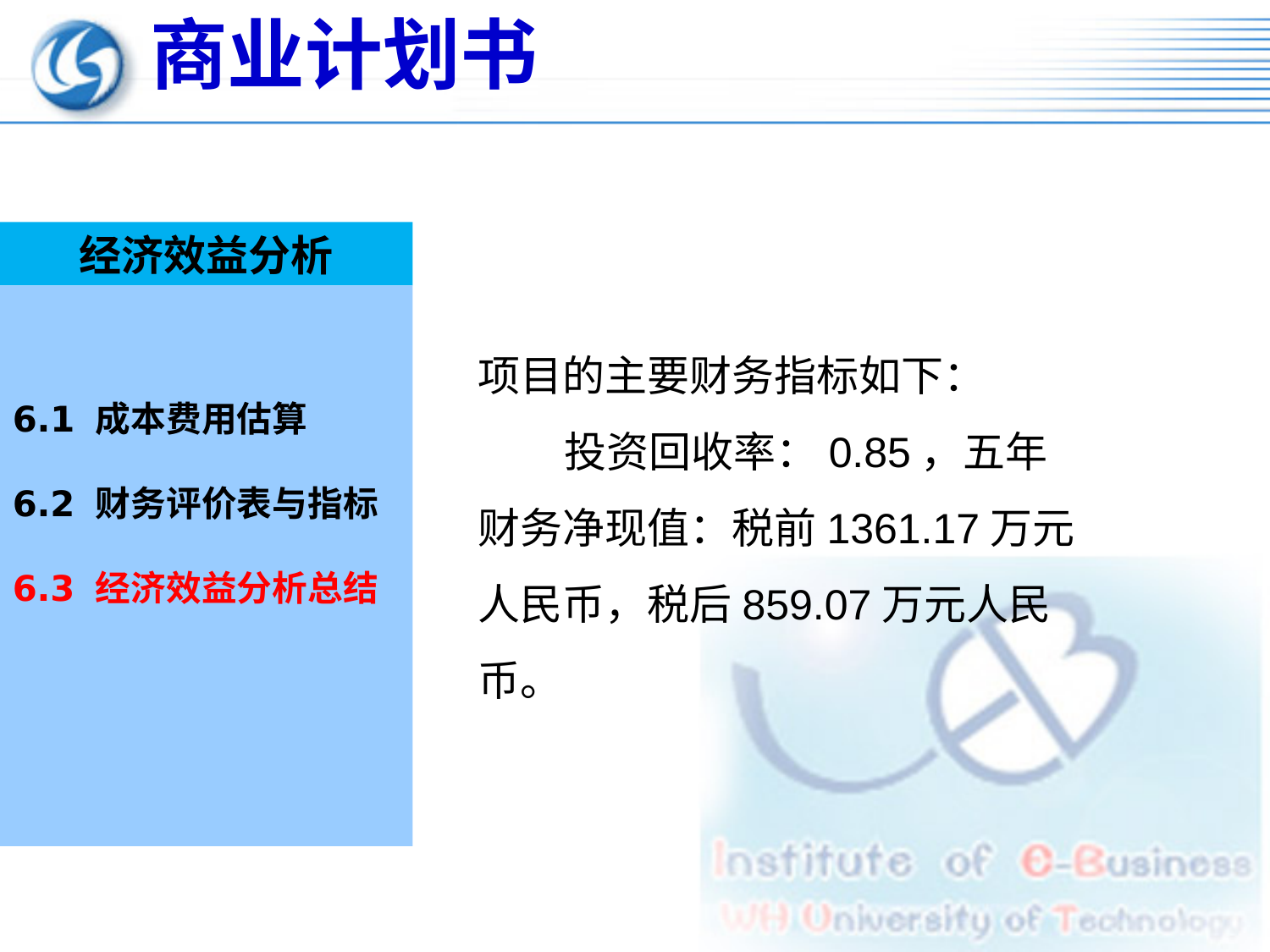

商业计划书
经济效益分析
6.1 成本费用估算

6.2 财务评价表与指标

6.3 经济效益分析总结

项目的主要财务指标如下：
        投资回收率：0.85，五年财务净现值：税前1361.17万元人民币，税后859.07万元人民币。